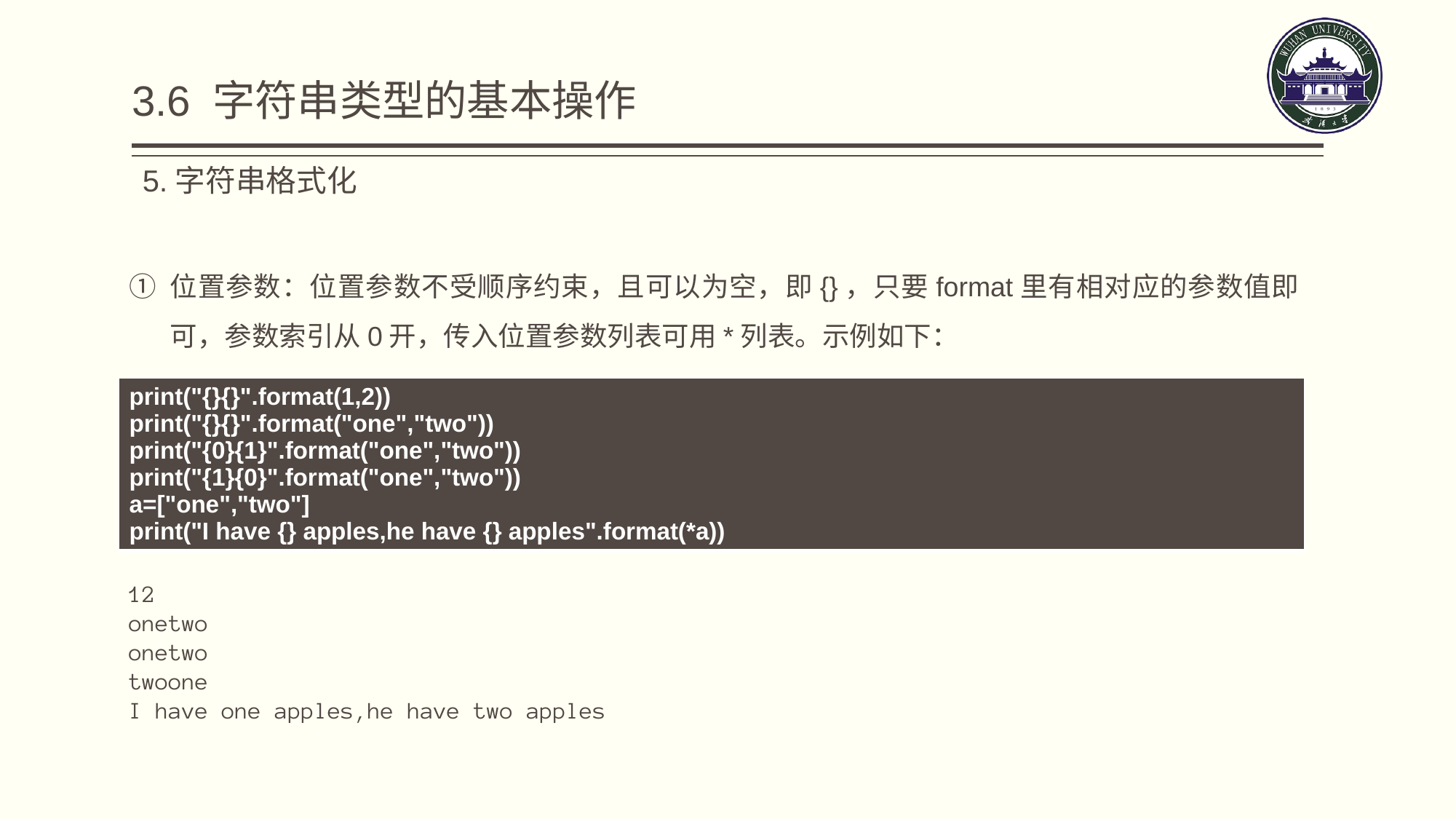

3.6 字符串类型的基本操作
5.字符串格式化
位置参数：位置参数不受顺序约束，且可以为空，即{}，只要format里有相对应的参数值即可，参数索引从0开，传入位置参数列表可用*列表。示例如下：
| print("{}{}".format(1,2)) print("{}{}".format("one","two")) print("{0}{1}".format("one","two")) print("{1}{0}".format("one","two")) a=["one","two"] print("I have {} apples,he have {} apples".format(\*a)) |
| --- |
12
onetwo
onetwo
twoone
I have one apples,he have two apples